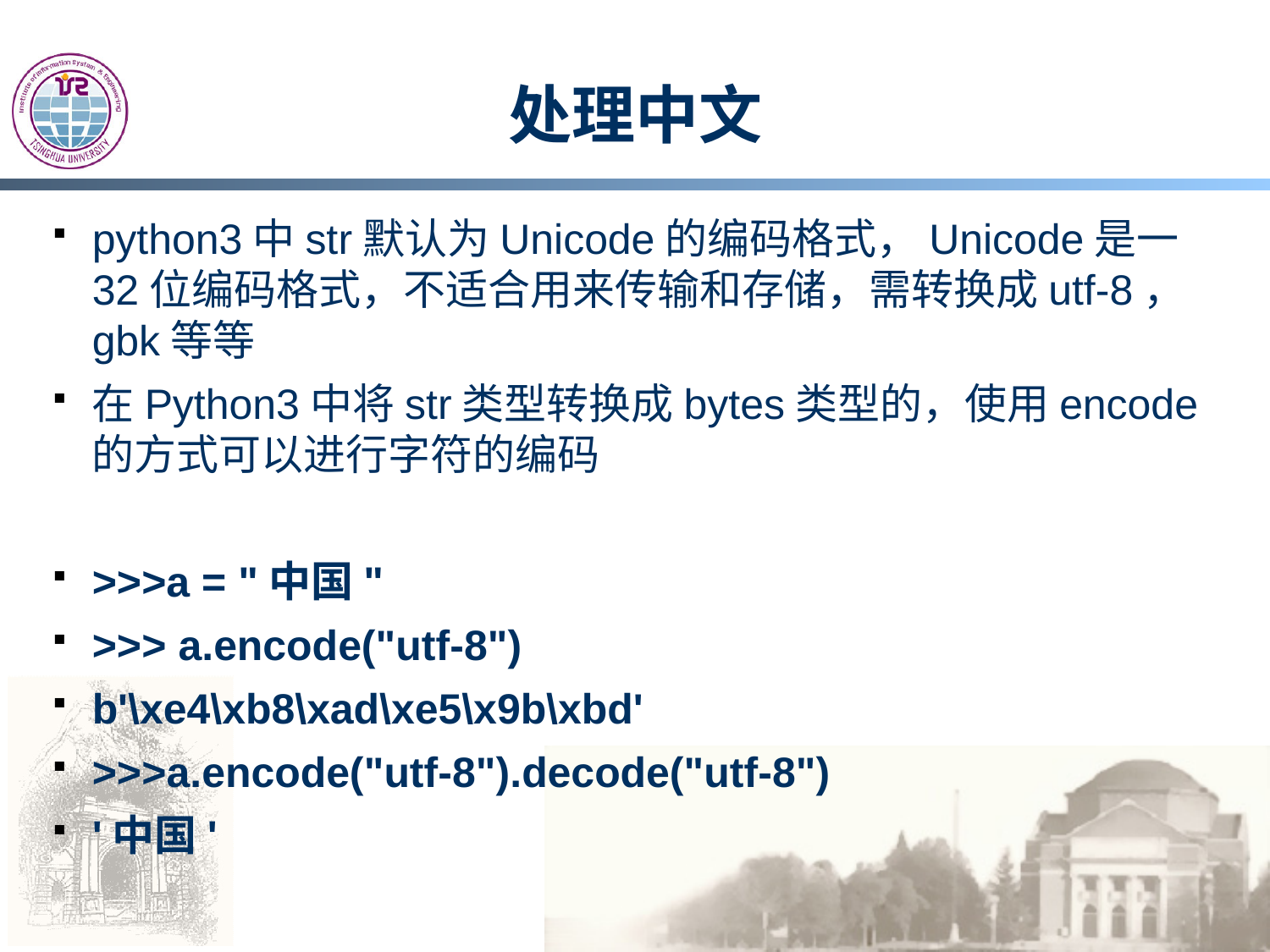

# 处理中文
python3中str默认为Unicode的编码格式，Unicode是一32位编码格式，不适合用来传输和存储，需转换成utf-8，gbk等等
在Python3中将str类型转换成bytes类型的，使用encode的方式可以进行字符的编码

>>>a = "中国"
>>> a.encode("utf-8")
b'\xe4\xb8\xad\xe5\x9b\xbd'
>>>a.encode("utf-8").decode("utf-8")
'中国'